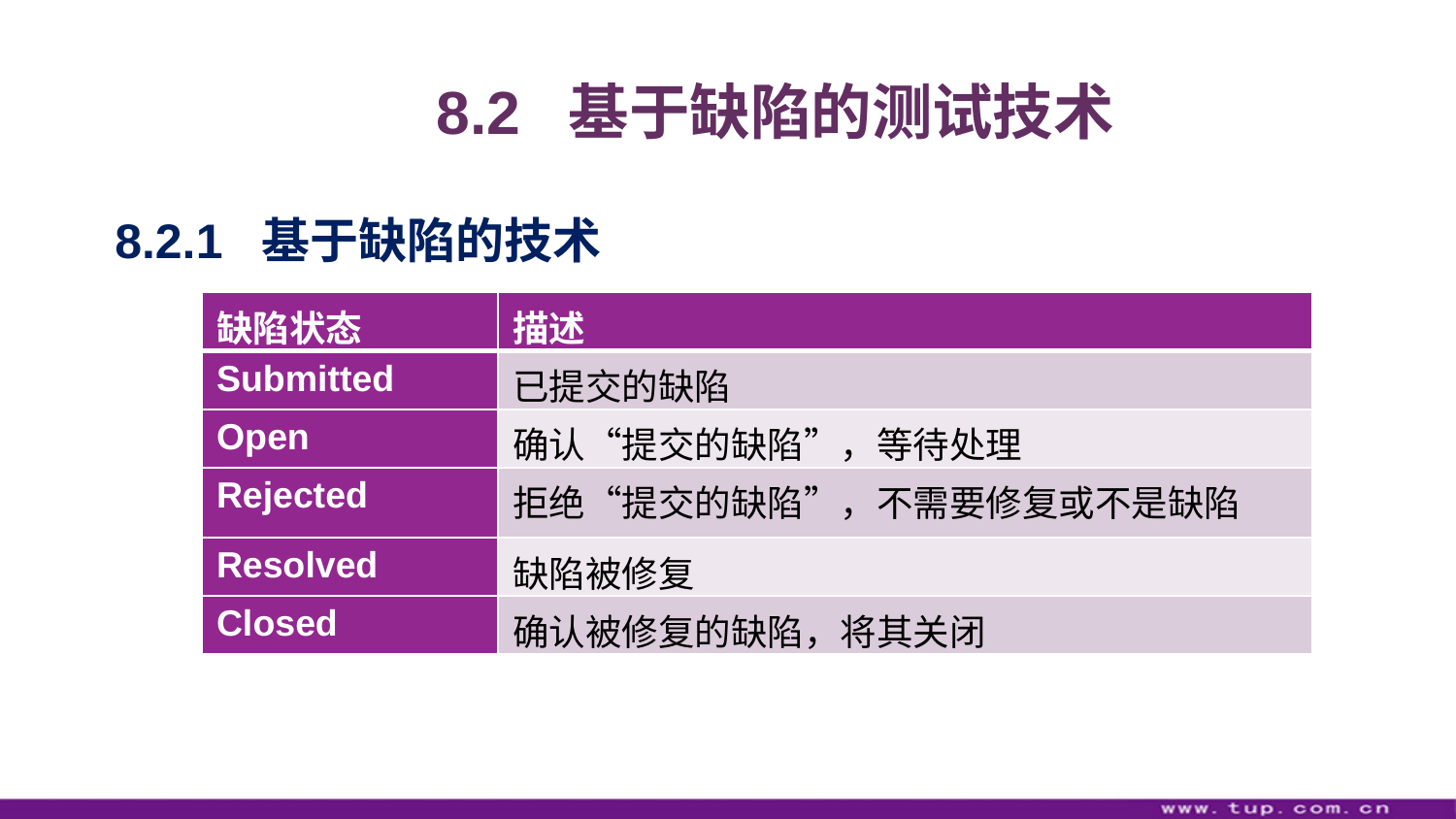

8.2  基于缺陷的测试技术

8.2.1  基于缺陷的技术
| 缺陷状态 | 描述 |
| --- | --- |
| Submitted | 已提交的缺陷 |
| Open | 确认“提交的缺陷”，等待处理 |
| Rejected | 拒绝“提交的缺陷”，不需要修复或不是缺陷 |
| Resolved | 缺陷被修复 |
| Closed | 确认被修复的缺陷，将其关闭 |